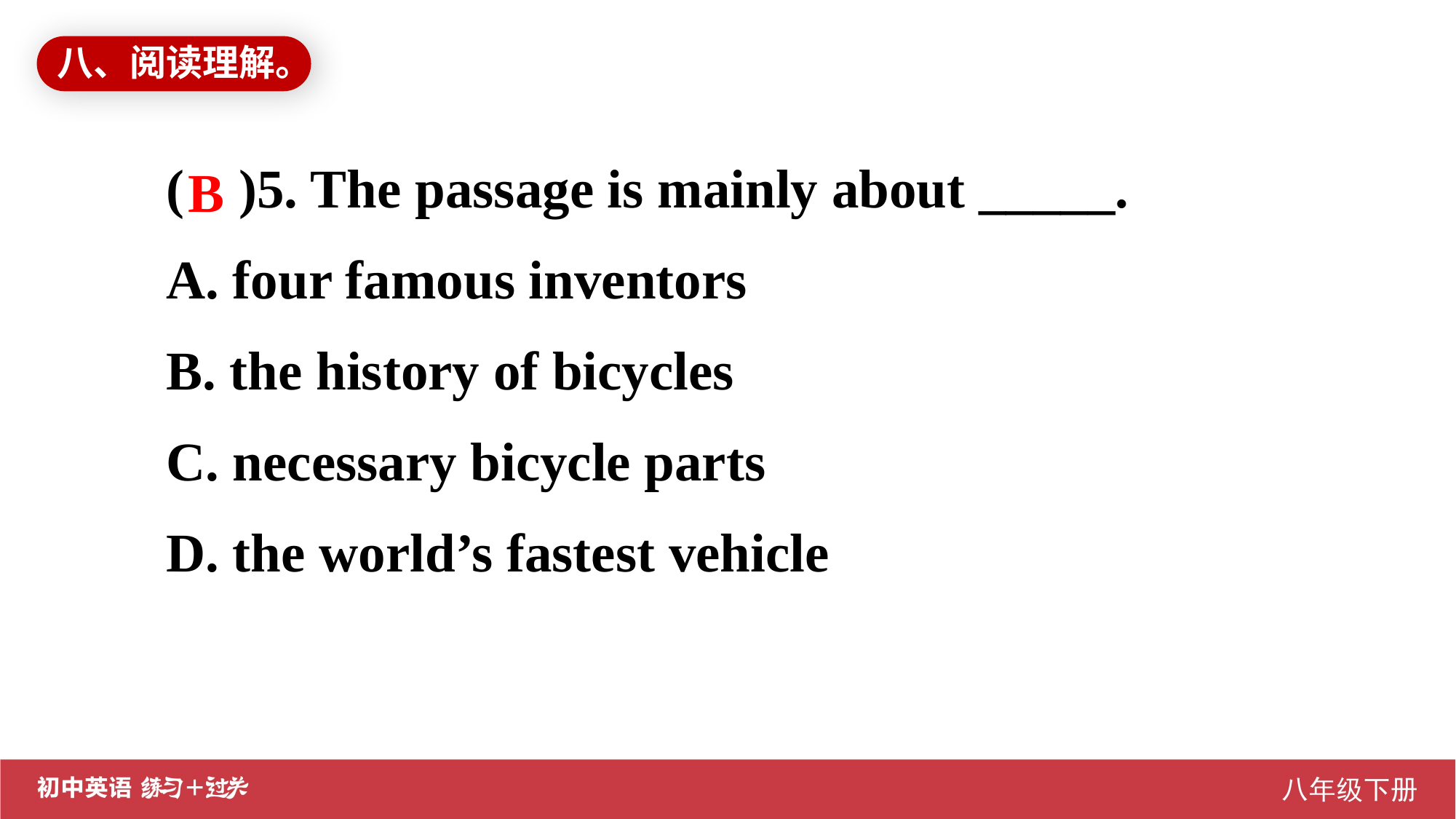

八、阅读理解。

(    )5. The passage is mainly about _____.
A. four famous inventors
B. the history of bicycles
C. necessary bicycle parts
D. the world’s fastest vehicle
B